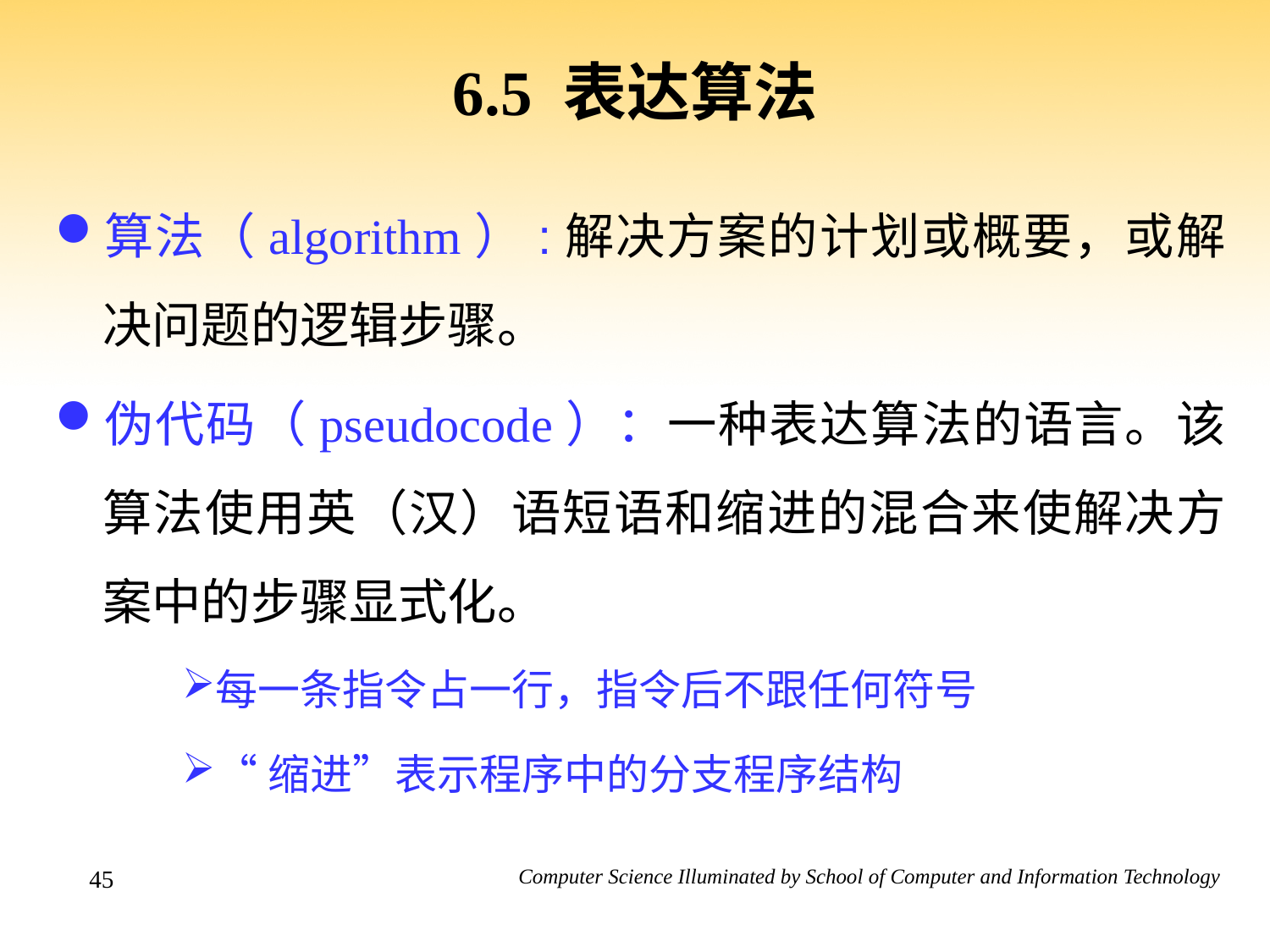

# 6.5 表达算法
算法（algorithm）:解决方案的计划或概要，或解决问题的逻辑步骤。
伪代码（pseudocode）：一种表达算法的语言。该算法使用英（汉）语短语和缩进的混合来使解决方案中的步骤显式化。
每一条指令占一行，指令后不跟任何符号
“缩进”表示程序中的分支程序结构
45